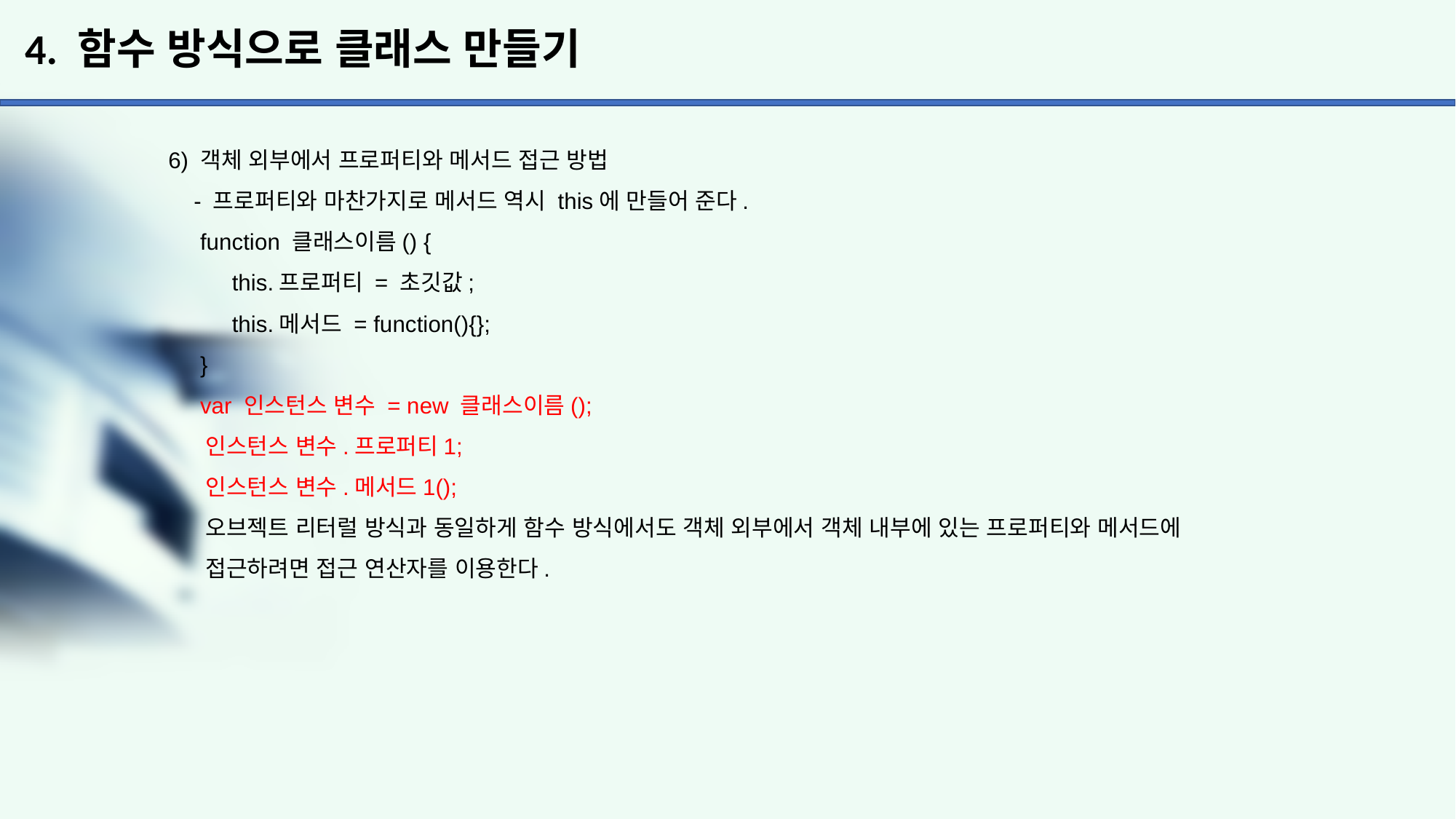

# 4. 함수 방식으로 클래스 만들기
      6) 객체 외부에서 프로퍼티와 메서드 접근 방법
          - 프로퍼티와 마찬가지로 메서드 역시 this에 만들어 준다.
           function 클래스이름() {
                this.프로퍼티 = 초깃값;
                this.메서드 = function(){};
           }
           var 인스턴스 변수 = new 클래스이름();
           인스턴스 변수.프로퍼티1;
           인스턴스 변수.메서드1();
           오브젝트 리터럴 방식과 동일하게 함수 방식에서도 객체 외부에서 객체 내부에 있는 프로퍼티와 메서드에
           접근하려면 접근 연산자를 이용한다.